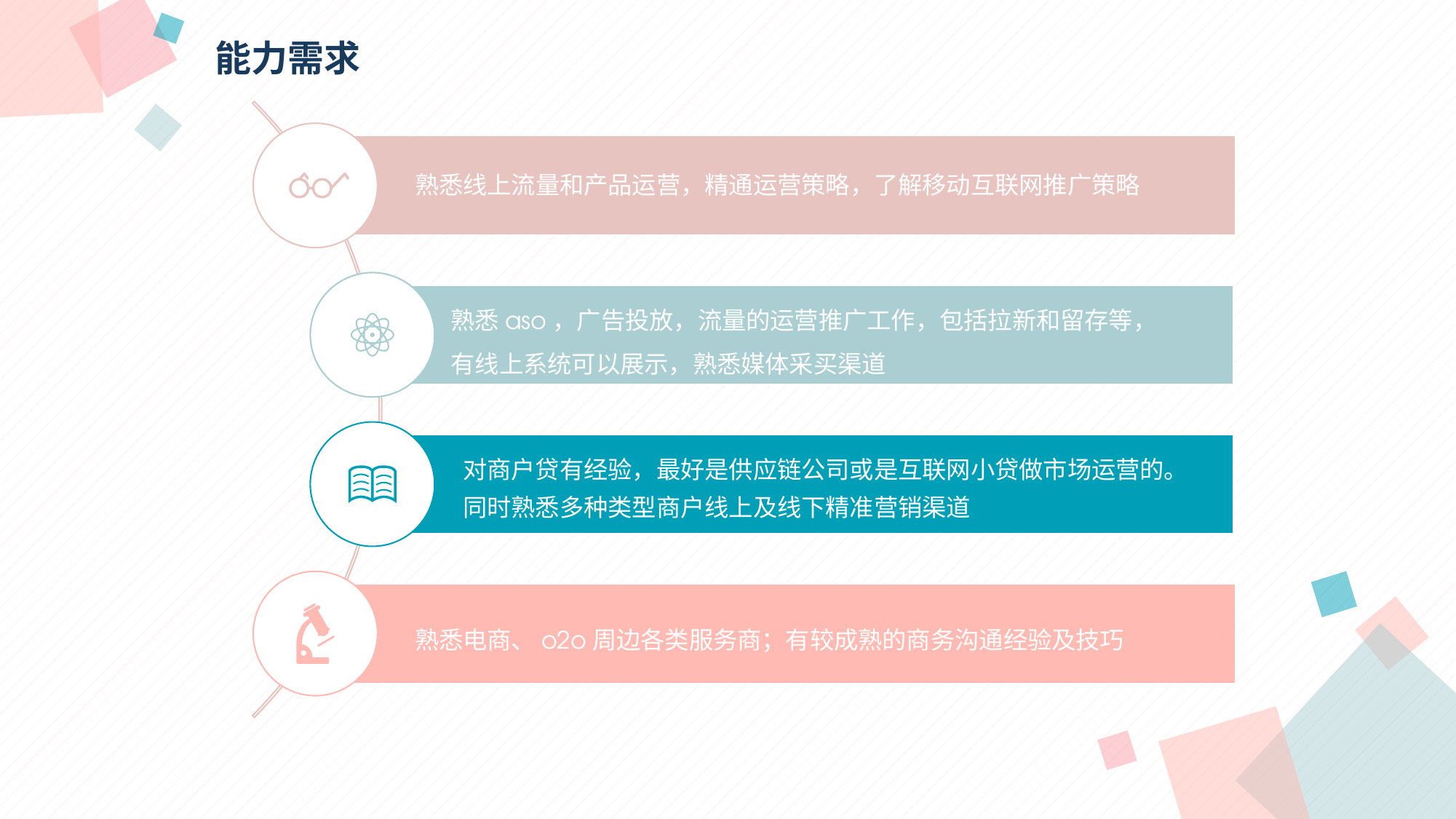

能力需求

熟悉线上流量和产品运营，精通运营策略，了解移动互联网推广策略

熟悉aso，广告投放，流量的运营推广工作，包括拉新和留存等，有线上系统可以展示，熟悉媒体采买渠道

对商户贷有经验，最好是供应链公司或是互联网小贷做市场运营的。同时熟悉多种类型商户线上及线下精准营销渠道

熟悉电商、o2o周边各类服务商；有较成熟的商务沟通经验及技巧